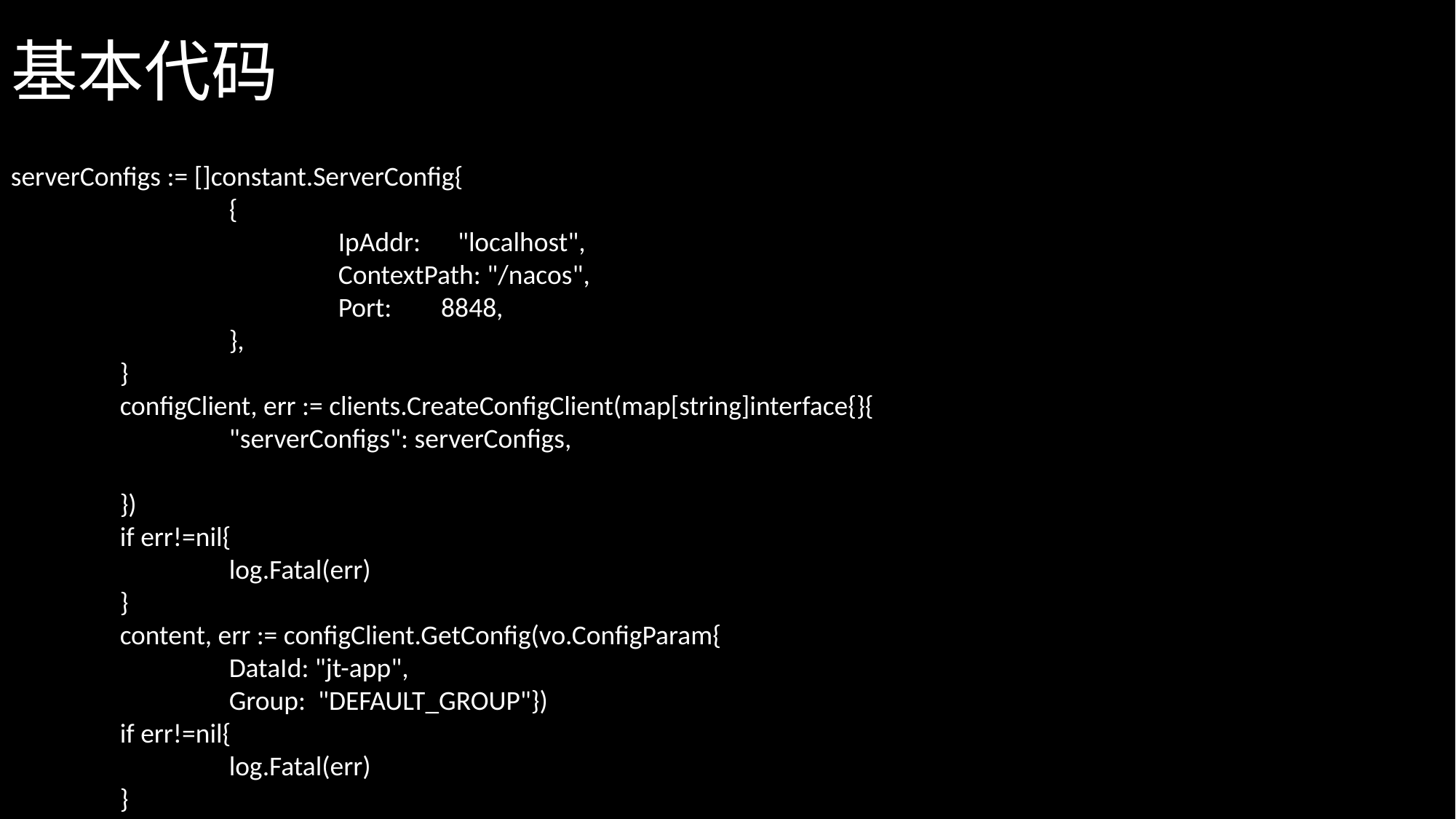

# 基本代码
serverConfigs := []constant.ServerConfig{
		{
			IpAddr:      "localhost",
			ContextPath: "/nacos",
			Port:        8848,
		},
	}
	configClient, err := clients.CreateConfigClient(map[string]interface{}{
		"serverConfigs": serverConfigs,

	})
	if err!=nil{
		log.Fatal(err)
	}
	content, err := configClient.GetConfig(vo.ConfigParam{
		DataId: "jt-app",
		Group:  "DEFAULT_GROUP"})
	if err!=nil{
		log.Fatal(err)
	}